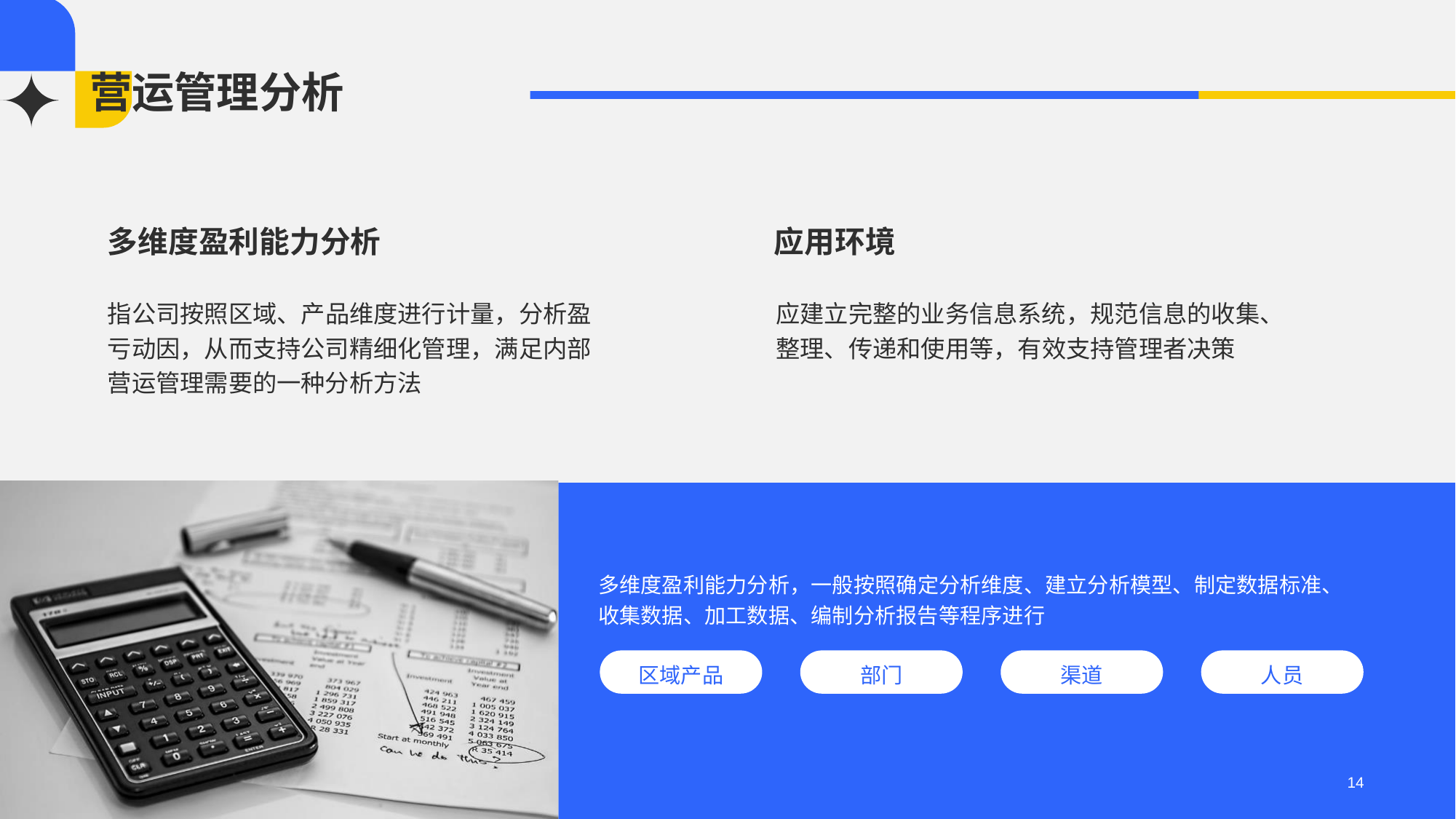

# 营运管理分析
多维度盈利能力分析
指公司按照区域、产品维度进行计量，分析盈亏动因，从而支持公司精细化管理，满足内部营运管理需要的一种分析方法
应用环境
应建立完整的业务信息系统，规范信息的收集、整理、传递和使用等，有效支持管理者决策

多维度盈利能力分析，一般按照确定分析维度、建立分析模型、制定数据标准、收集数据、加工数据、编制分析报告等程序进行
区域产品
部门
渠道
人员
14